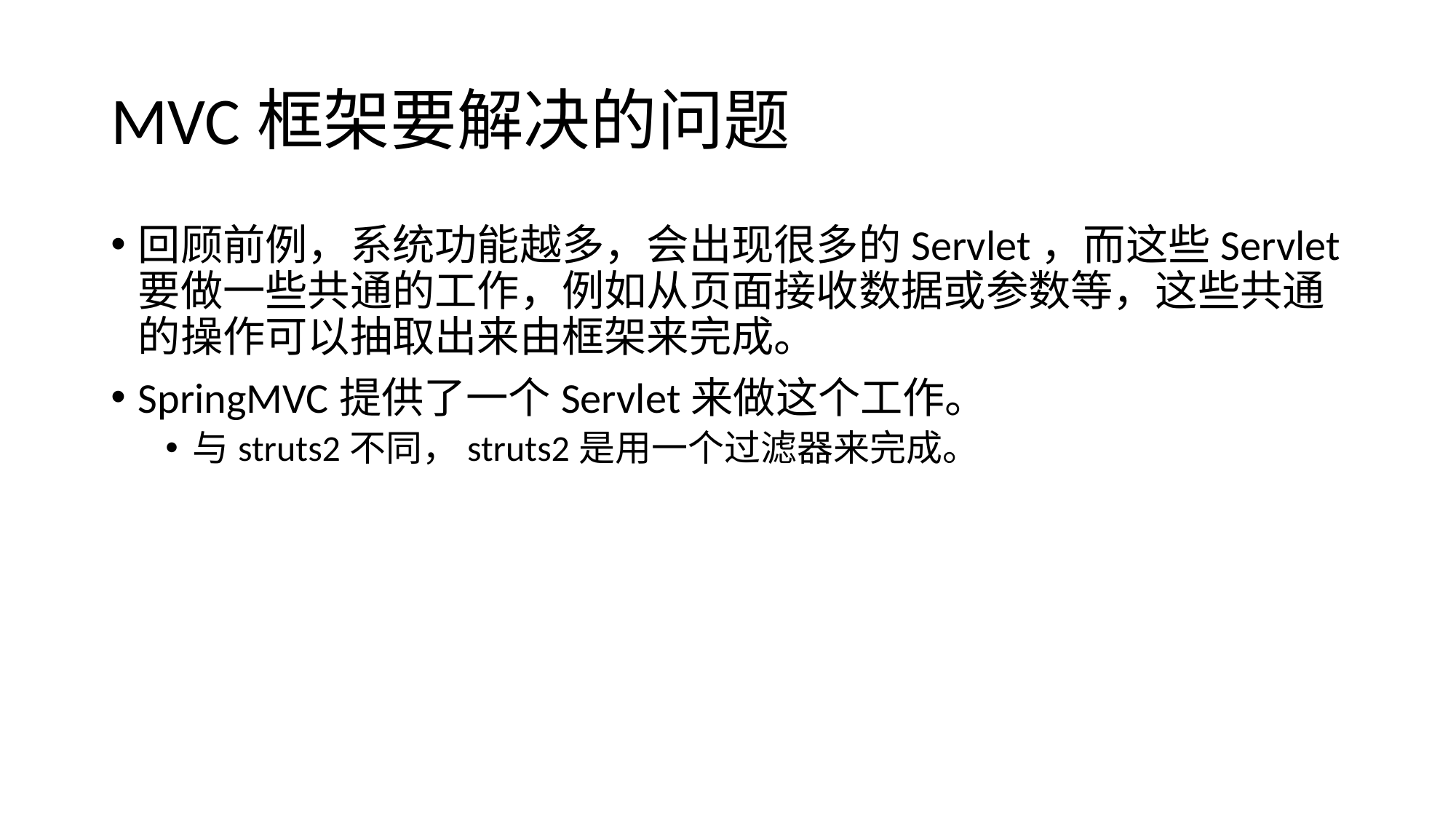

# MVC框架要解决的问题
回顾前例，系统功能越多，会出现很多的Servlet，而这些Servlet要做一些共通的工作，例如从页面接收数据或参数等，这些共通的操作可以抽取出来由框架来完成。
SpringMVC提供了一个Servlet来做这个工作。
与struts2不同，struts2是用一个过滤器来完成。